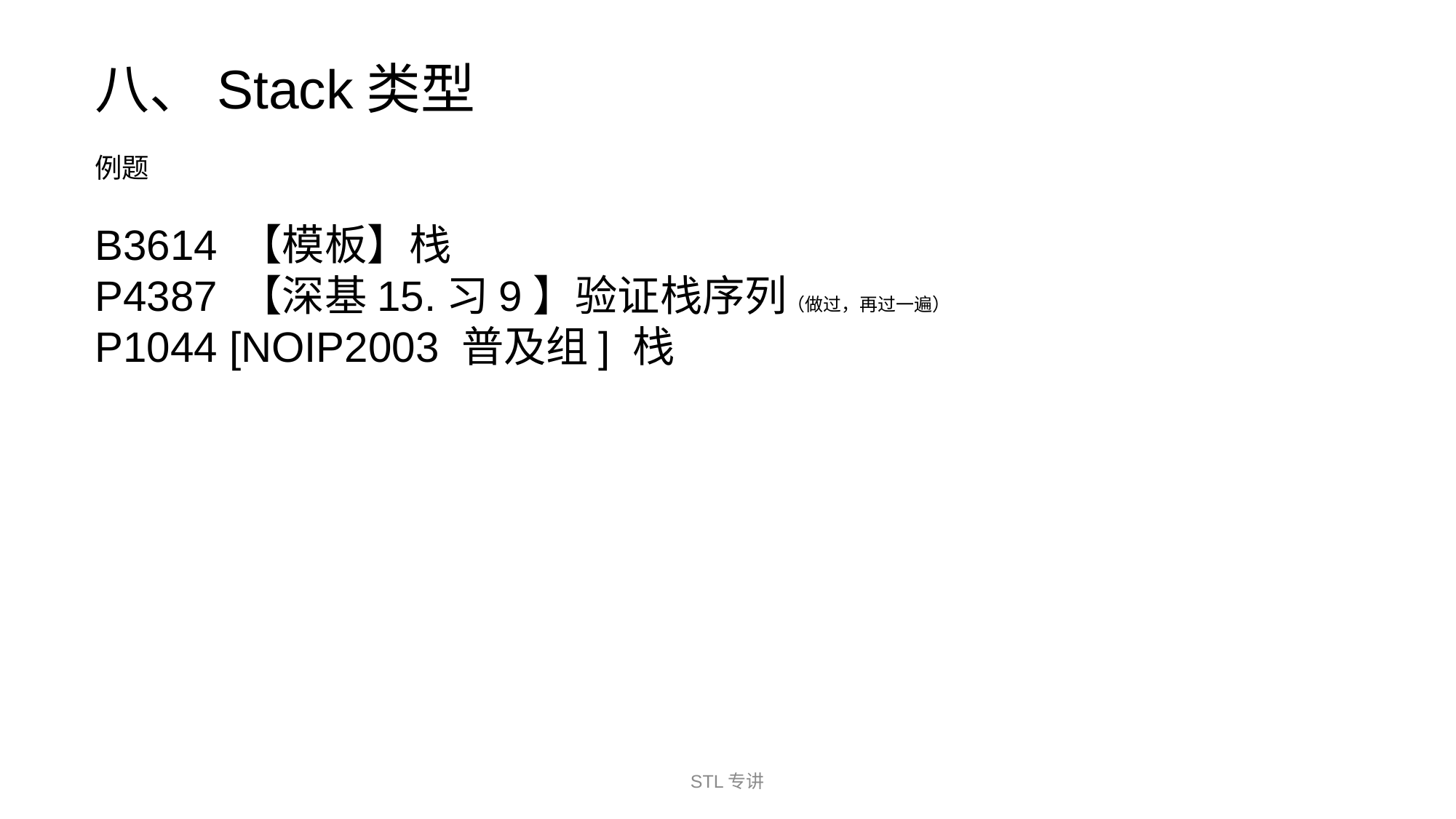

八、Stack类型
例题
B3614 【模板】栈
P4387 【深基15.习9】验证栈序列（做过，再过一遍）
P1044 [NOIP2003 普及组] 栈

STL专讲
44